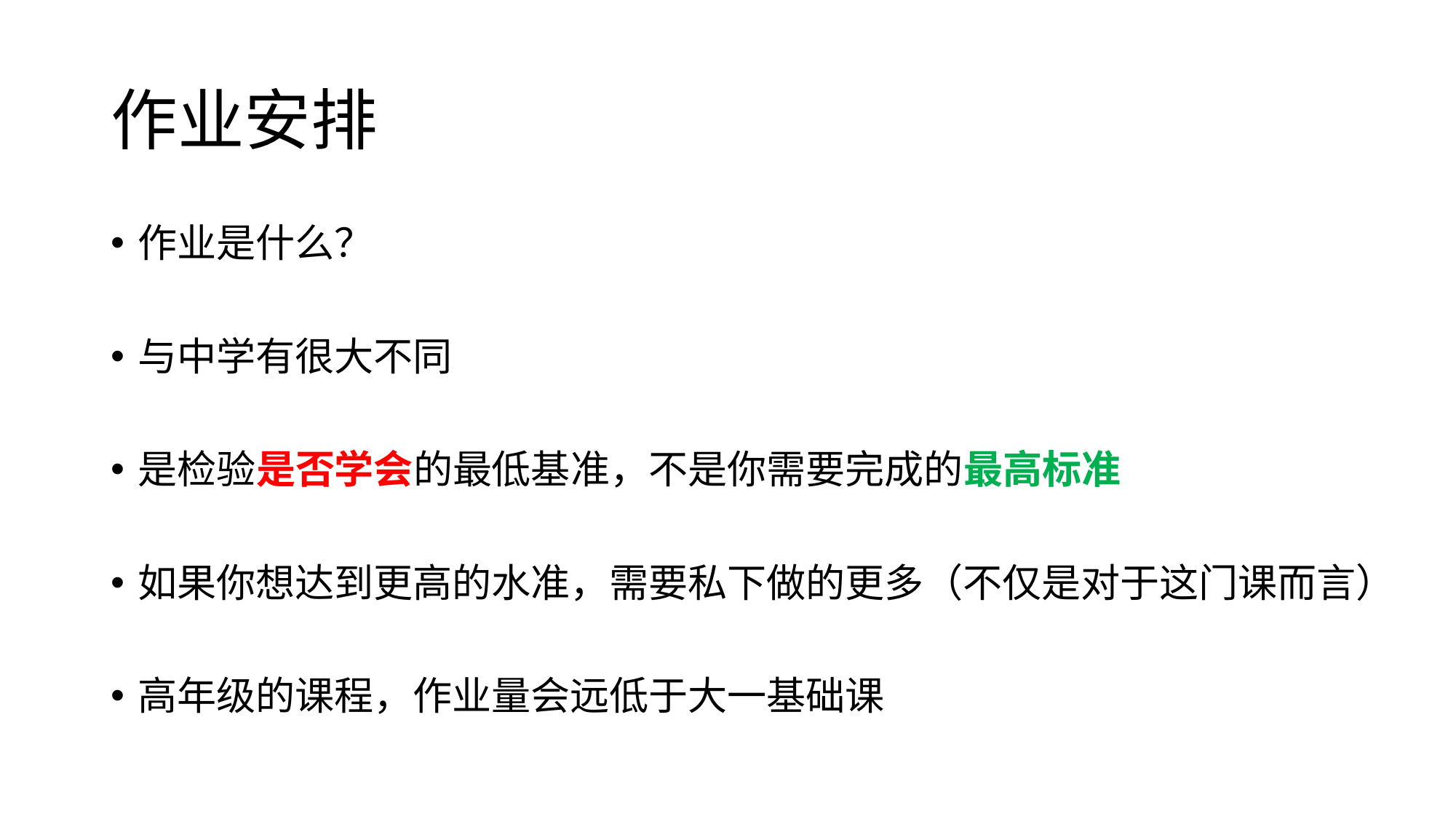

# 作业安排
作业是什么？

与中学有很大不同

是检验是否学会的最低基准，不是你需要完成的最高标准

如果你想达到更高的水准，需要私下做的更多（不仅是对于这门课而言）

高年级的课程，作业量会远低于大一基础课